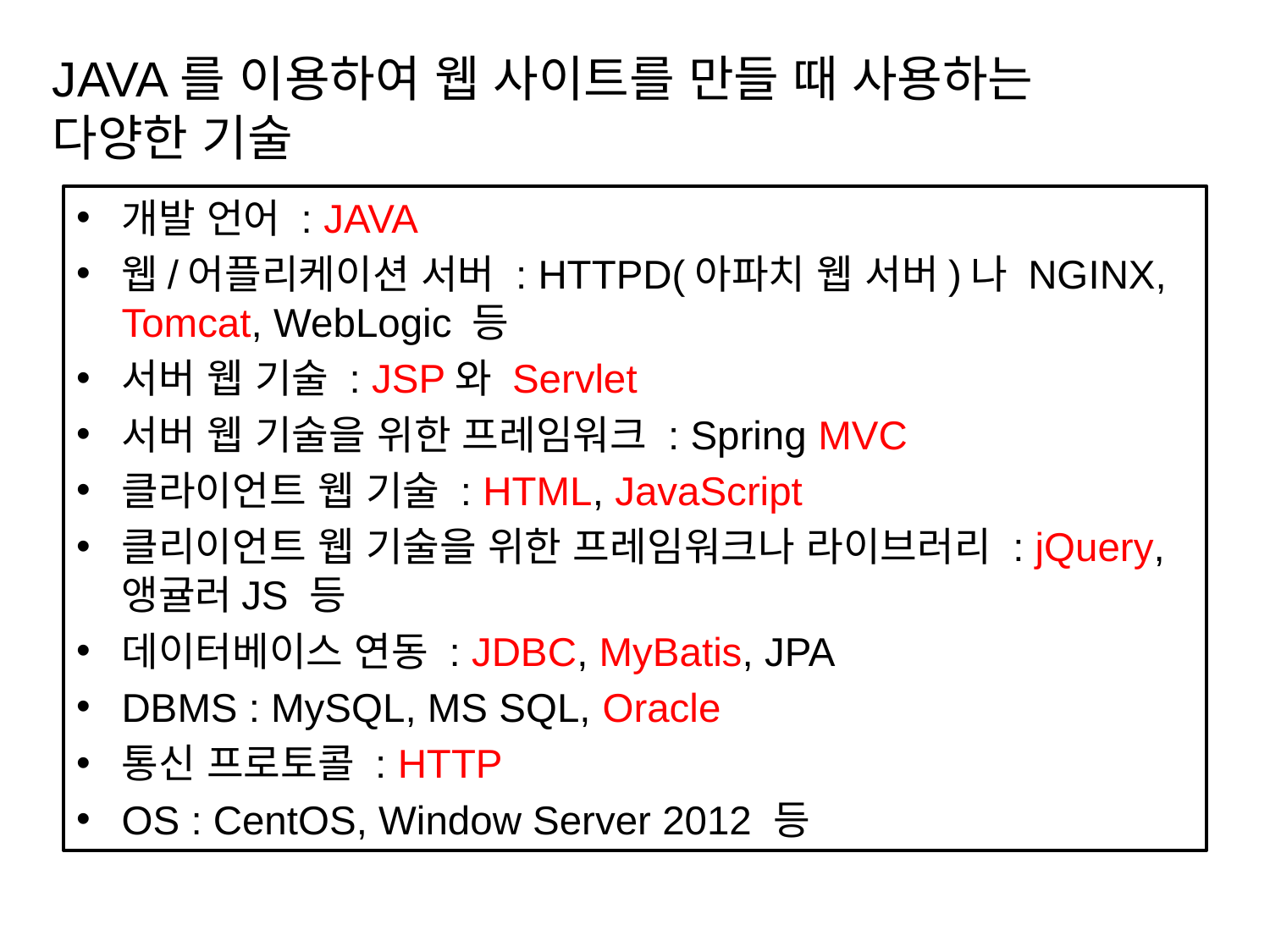

# JAVA를 이용하여 웹 사이트를 만들 때 사용하는 다양한 기술
개발 언어 : JAVA
웹/어플리케이션 서버 : HTTPD(아파치 웹 서버)나 NGINX, Tomcat, WebLogic 등
서버 웹 기술 : JSP와 Servlet
서버 웹 기술을 위한 프레임워크 : Spring MVC
클라이언트 웹 기술 : HTML, JavaScript
클리이언트 웹 기술을 위한 프레임워크나 라이브러리 : jQuery, 앵귤러JS 등
데이터베이스 연동 : JDBC, MyBatis, JPA
DBMS : MySQL, MS SQL, Oracle
통신 프로토콜 : HTTP
OS : CentOS, Window Server 2012 등